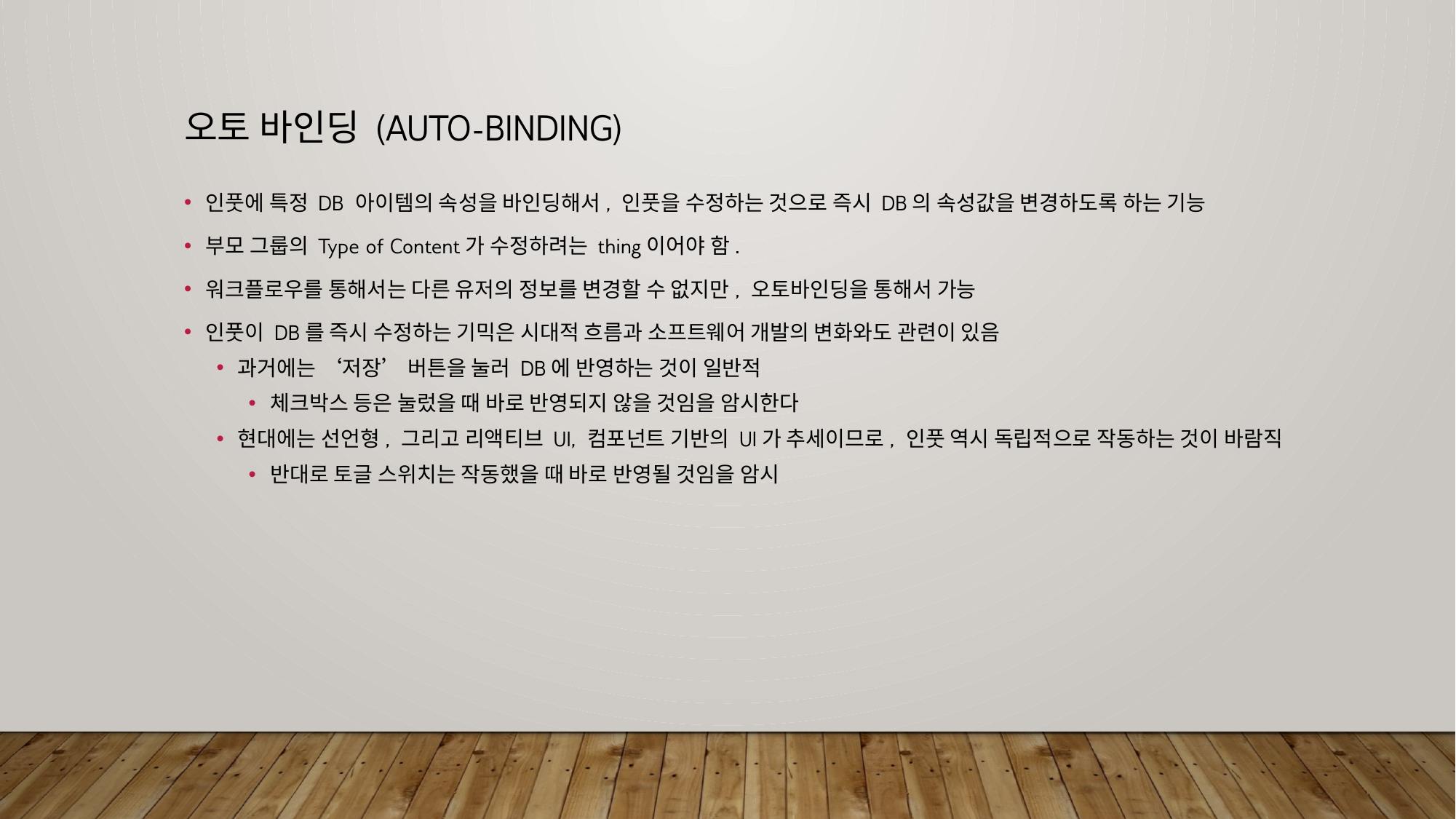

# 오토 바인딩 (auto-binding)
인풋에 특정 DB 아이템의 속성을 바인딩해서, 인풋을 수정하는 것으로 즉시 DB의 속성값을 변경하도록 하는 기능
부모 그룹의 Type of Content가 수정하려는 thing이어야 함.
워크플로우를 통해서는 다른 유저의 정보를 변경할 수 없지만, 오토바인딩을 통해서 가능
인풋이 DB를 즉시 수정하는 기믹은 시대적 흐름과 소프트웨어 개발의 변화와도 관련이 있음
과거에는 ‘저장’ 버튼을 눌러 DB에 반영하는 것이 일반적
체크박스 등은 눌렀을 때 바로 반영되지 않을 것임을 암시한다
현대에는 선언형, 그리고 리액티브 UI, 컴포넌트 기반의 UI가 추세이므로, 인풋 역시 독립적으로 작동하는 것이 바람직
반대로 토글 스위치는 작동했을 때 바로 반영될 것임을 암시